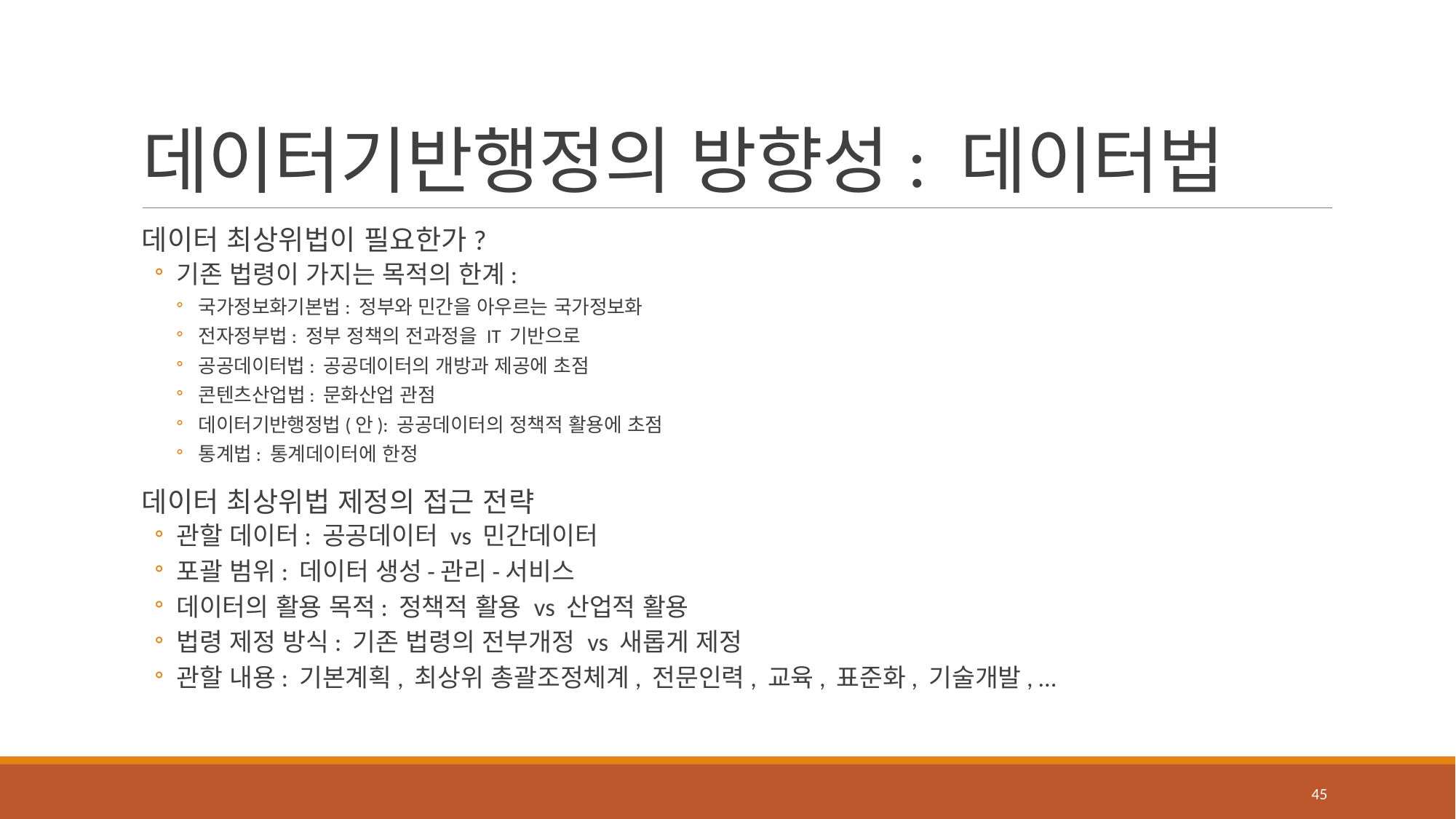

# 데이터기반행정의 방향성: 데이터법
데이터 최상위법이 필요한가?
기존 법령이 가지는 목적의 한계:
국가정보화기본법: 정부와 민간을 아우르는 국가정보화
전자정부법: 정부 정책의 전과정을 IT 기반으로
공공데이터법: 공공데이터의 개방과 제공에 초점
콘텐츠산업법: 문화산업 관점
데이터기반행정법(안): 공공데이터의 정책적 활용에 초점
통계법: 통계데이터에 한정
데이터 최상위법 제정의 접근 전략
관할 데이터: 공공데이터 vs 민간데이터
포괄 범위: 데이터 생성-관리-서비스
데이터의 활용 목적: 정책적 활용 vs 산업적 활용
법령 제정 방식: 기존 법령의 전부개정 vs 새롭게 제정
관할 내용: 기본계획, 최상위 총괄조정체계, 전문인력, 교육, 표준화, 기술개발, …
45